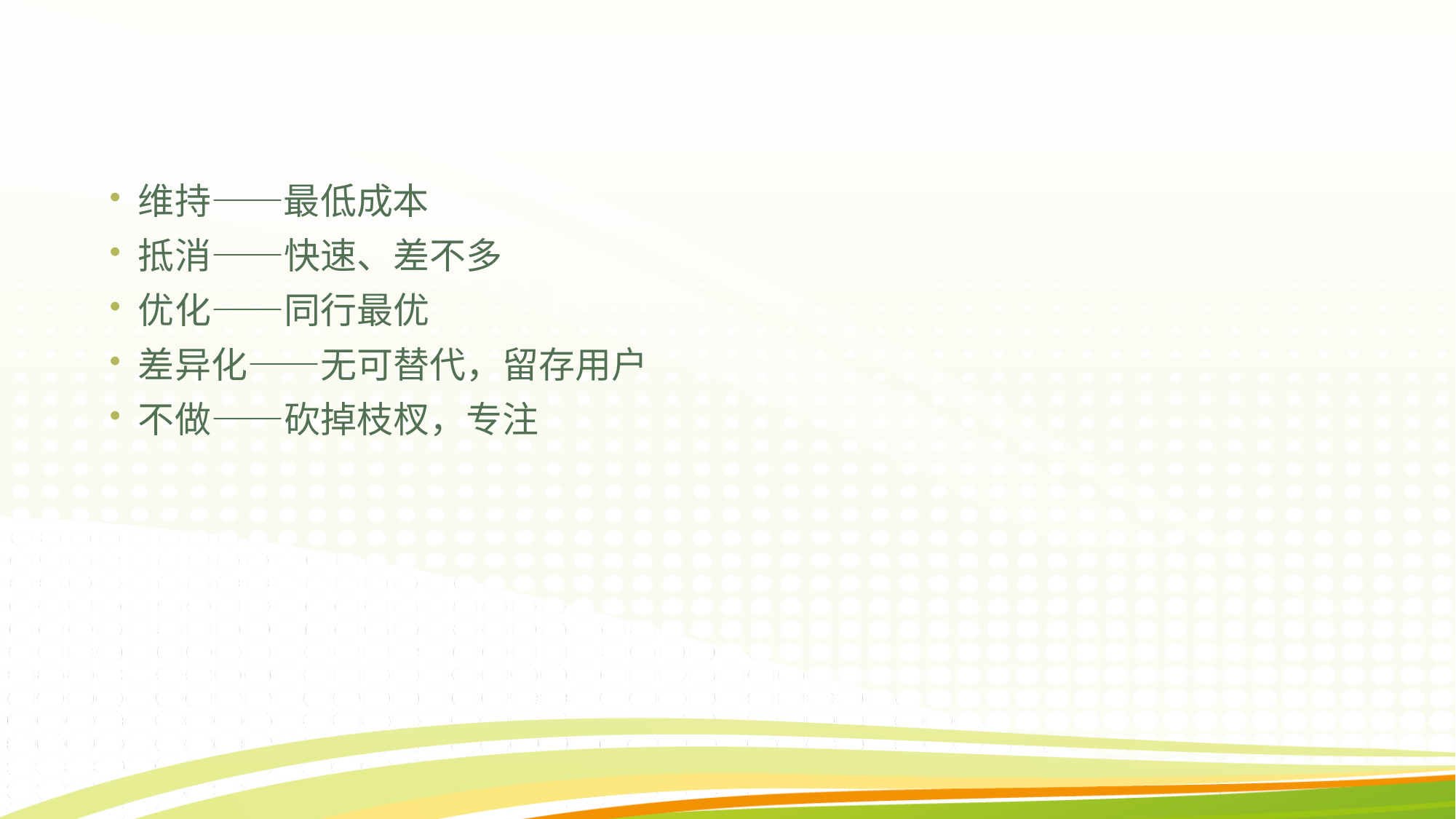

#
维持——最低成本
抵消——快速、差不多
优化——同行最优
差异化——无可替代，留存用户
不做——砍掉枝杈，专注